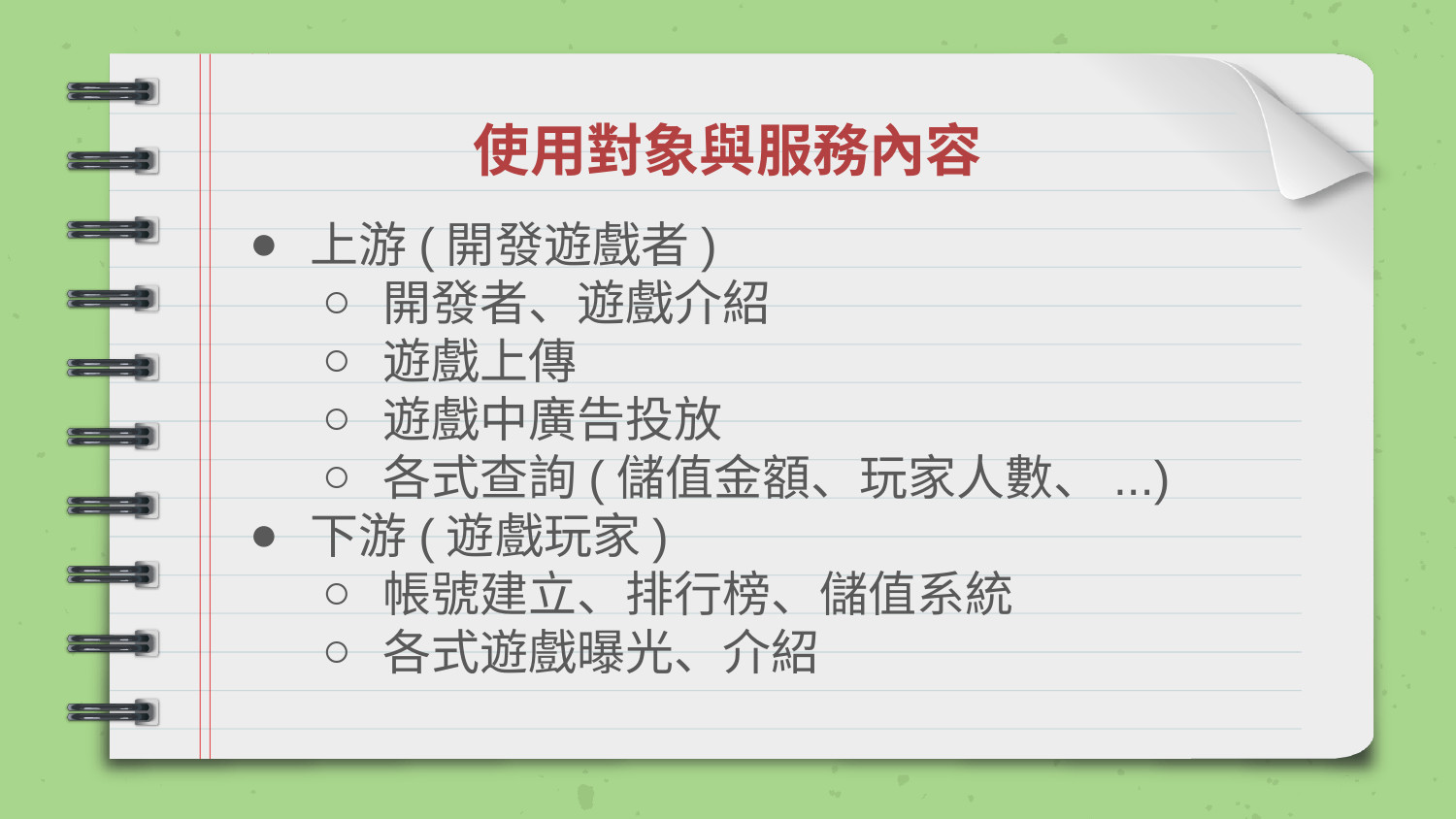

# 使用對象與服務內容
上游(開發遊戲者)
開發者、遊戲介紹
遊戲上傳
遊戲中廣告投放
各式查詢(儲值金額、玩家人數、...)
下游(遊戲玩家)
帳號建立、排行榜、儲值系統
各式遊戲曝光、介紹